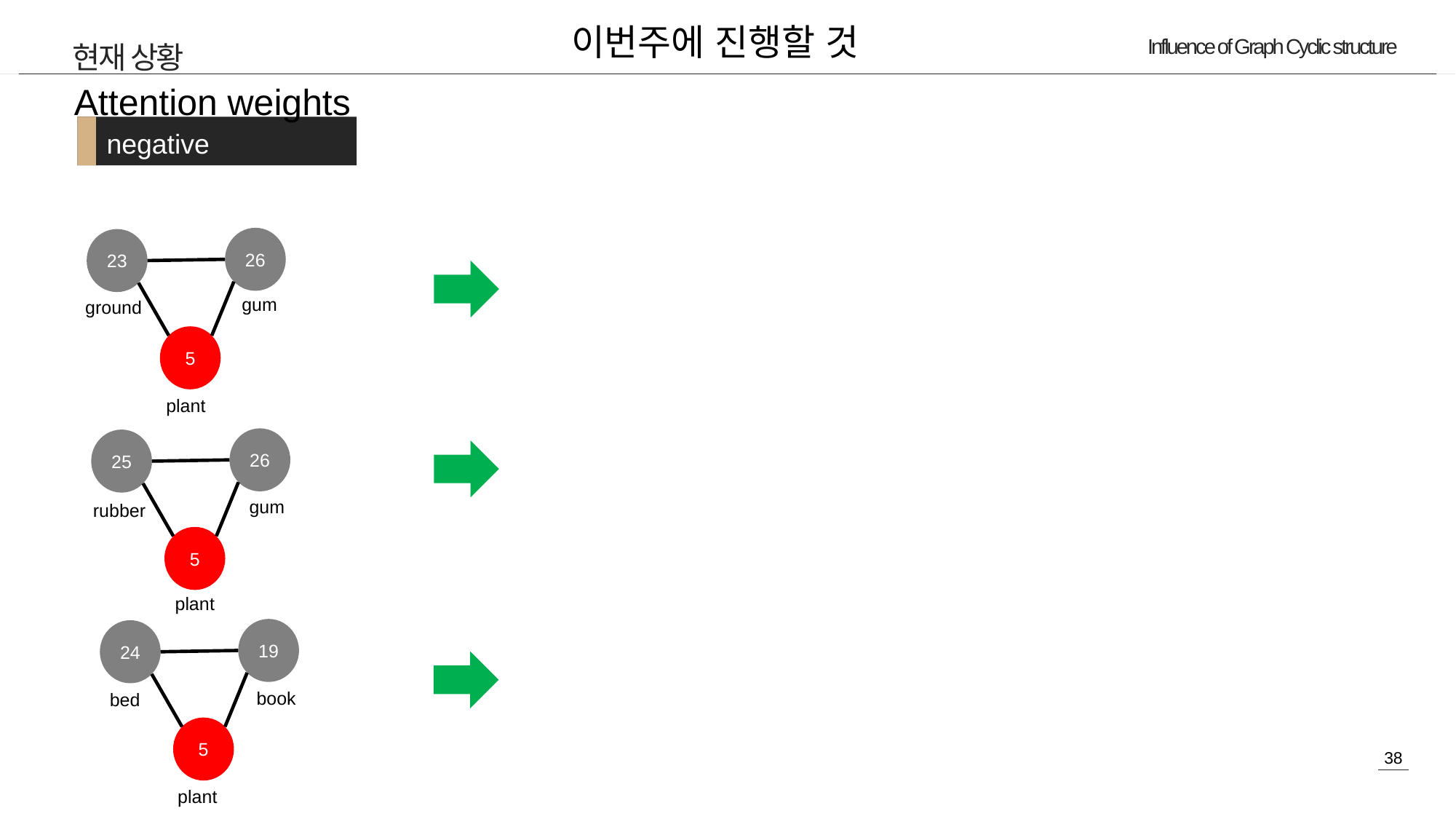

현재 상황
이번주에 진행할 것
Attention weights

negative
26
23

gum
ground
5
plant
26
25

gum
rubber
5
plant
19
24

book
bed
5
plant